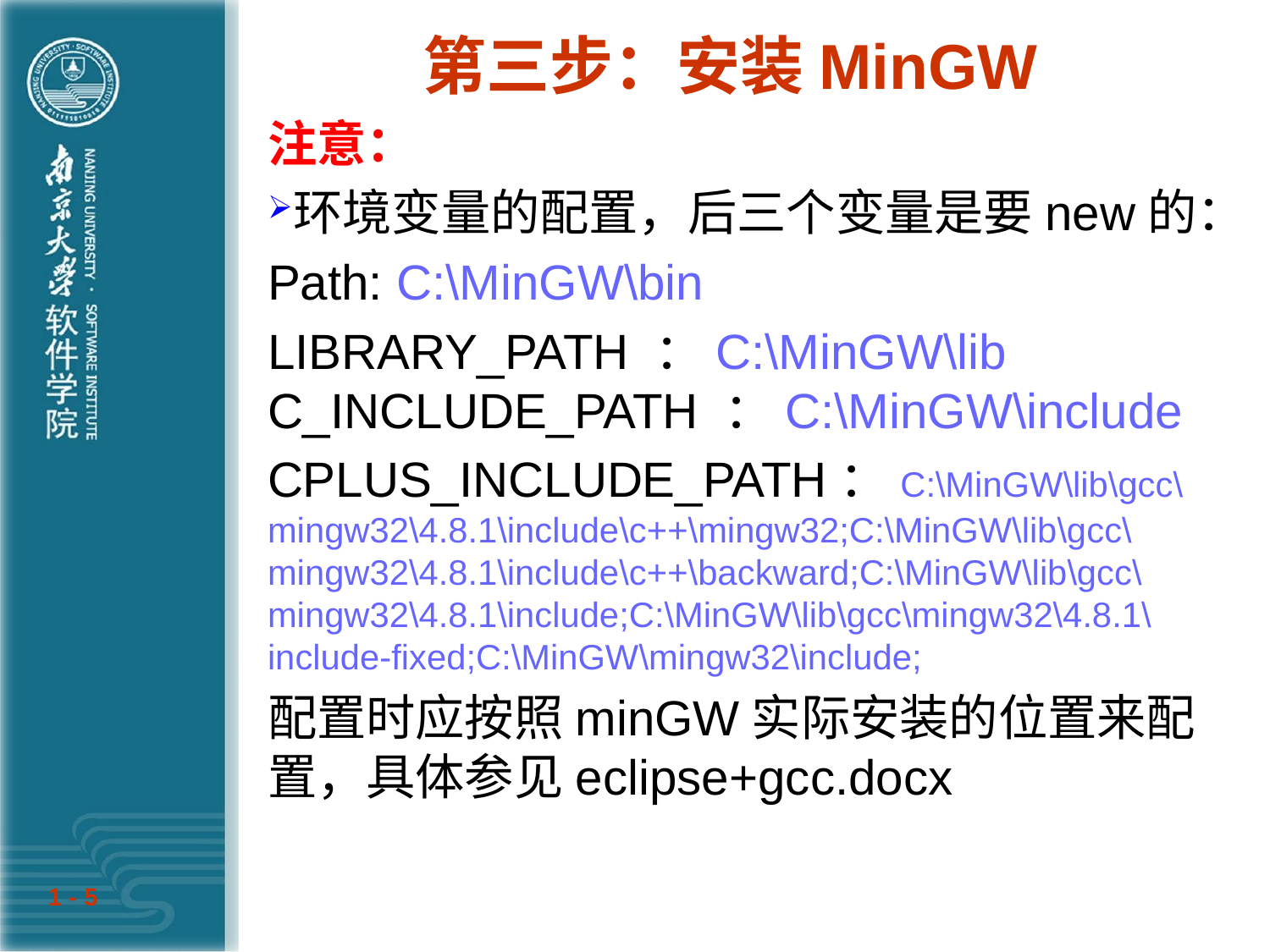

# 第三步：安装MinGW
注意：
环境变量的配置，后三个变量是要new的：
Path: C:\MinGW\bin
LIBRARY_PATH ：C:\MinGW\lib C_INCLUDE_PATH ：C:\MinGW\include
CPLUS_INCLUDE_PATH：C:\MinGW\lib\gcc\mingw32\4.8.1\include\c++\mingw32;C:\MinGW\lib\gcc\mingw32\4.8.1\include\c++\backward;C:\MinGW\lib\gcc\mingw32\4.8.1\include;C:\MinGW\lib\gcc\mingw32\4.8.1\include-fixed;C:\MinGW\mingw32\include;
配置时应按照minGW实际安装的位置来配置，具体参见eclipse+gcc.docx

1 - 5